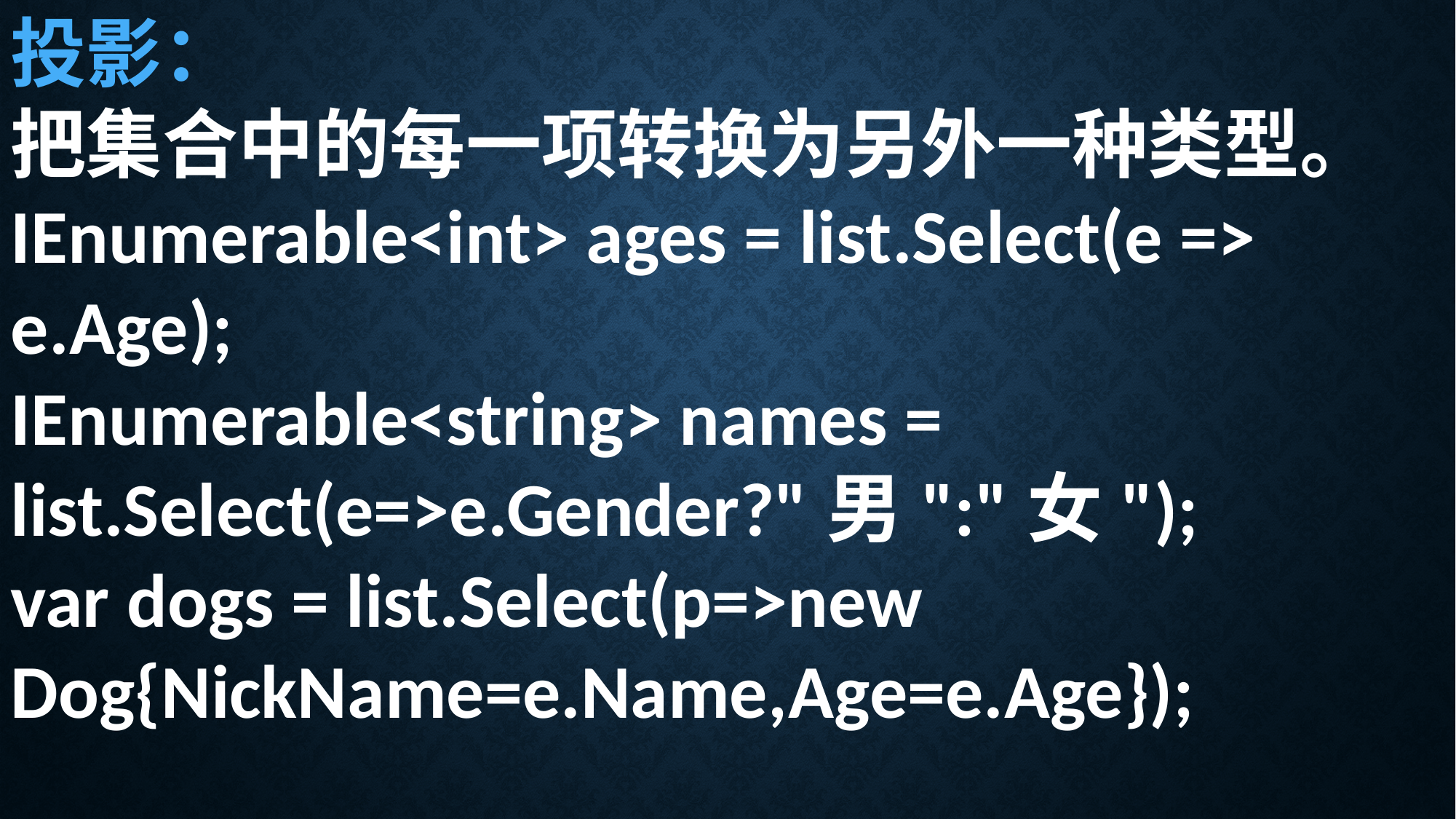

投影：
把集合中的每一项转换为另外一种类型。
IEnumerable<int> ages = list.Select(e => e.Age);
IEnumerable<string> names = list.Select(e=>e.Gender?"男":"女");
var dogs = list.Select(p=>new Dog{NickName=e.Name,Age=e.Age});